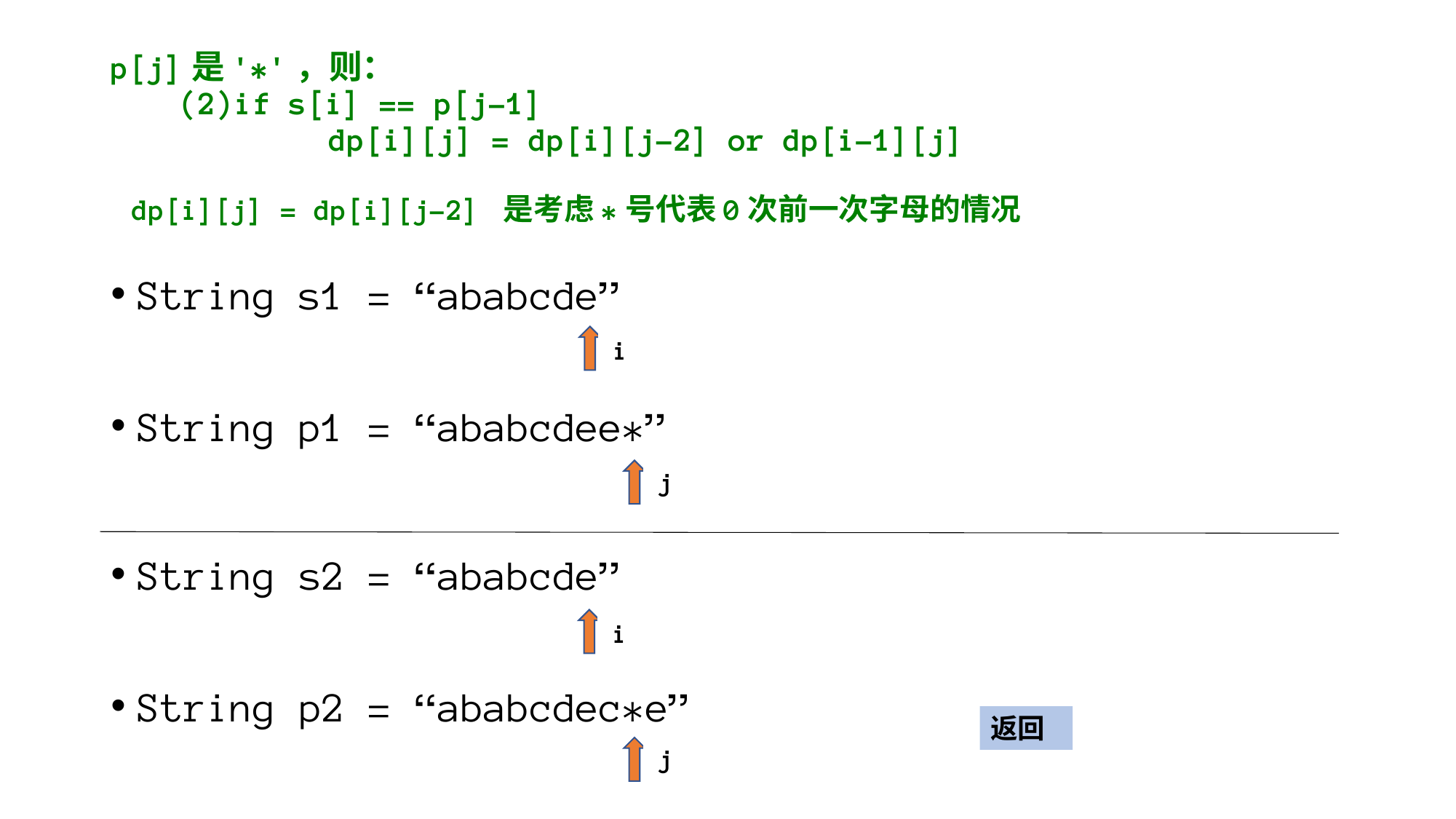

# p[j]是'*'，则：         (2)if s[i] == p[j-1]             dp[i][j] = dp[i][j-2] or dp[i-1][j]
dp[i][j] = dp[i][j-2] 是考虑*号代表0次前一次字母的情况
String s1 = “ababcde”

String p1 = “ababcdee*”

i
j

String s2 = “ababcde”

String p2 = “ababcdec*e”

i
返回
j